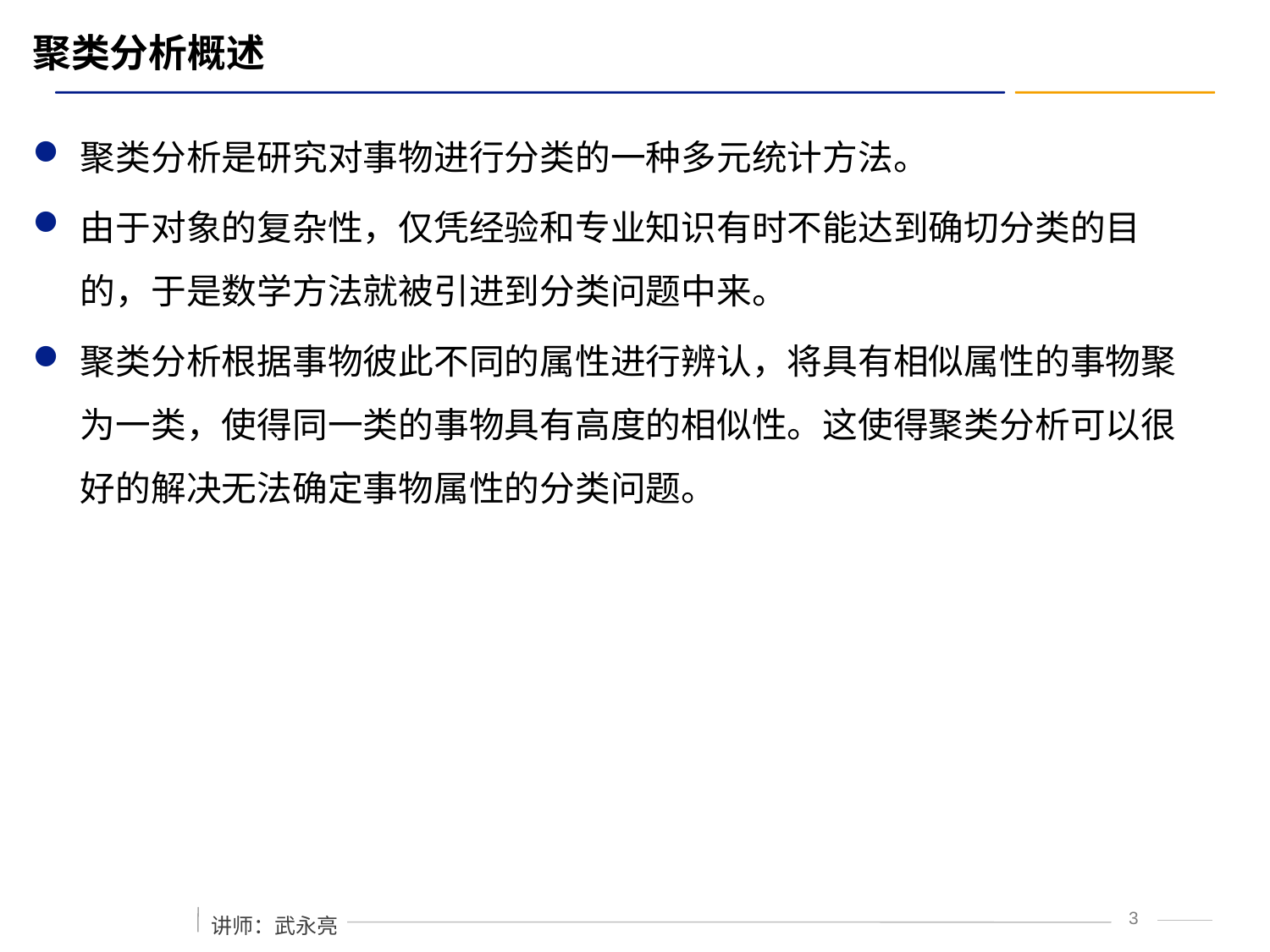

# 聚类分析概述
聚类分析是研究对事物进行分类的一种多元统计方法。
由于对象的复杂性，仅凭经验和专业知识有时不能达到确切分类的目的，于是数学方法就被引进到分类问题中来。
聚类分析根据事物彼此不同的属性进行辨认，将具有相似属性的事物聚为一类，使得同一类的事物具有高度的相似性。这使得聚类分析可以很好的解决无法确定事物属性的分类问题。